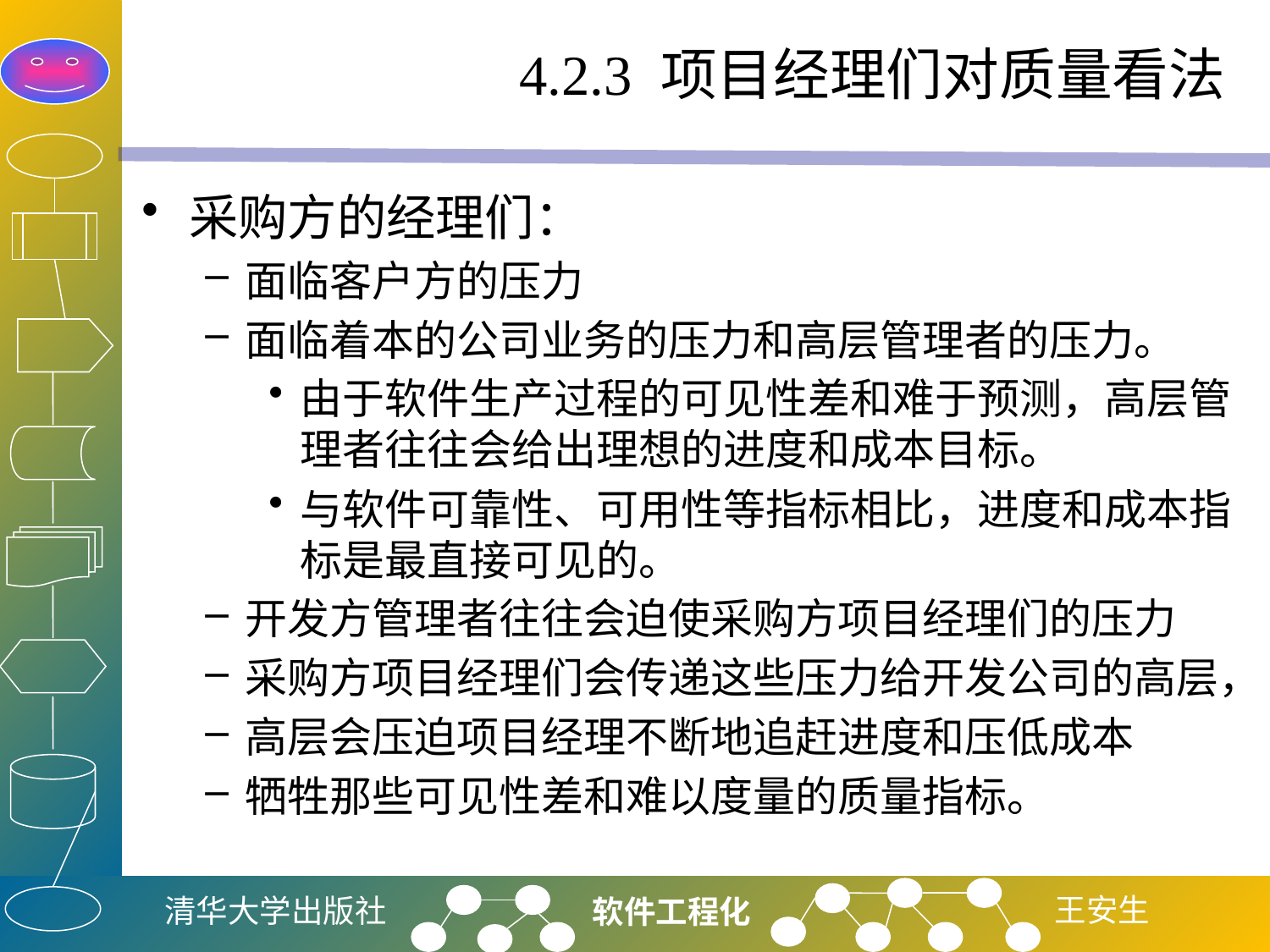

# 4.2.3 项目经理们对质量看法
采购方的经理们：
面临客户方的压力
面临着本的公司业务的压力和高层管理者的压力。
由于软件生产过程的可见性差和难于预测，高层管理者往往会给出理想的进度和成本目标。
与软件可靠性、可用性等指标相比，进度和成本指标是最直接可见的。
开发方管理者往往会迫使采购方项目经理们的压力
采购方项目经理们会传递这些压力给开发公司的高层，
高层会压迫项目经理不断地追赶进度和压低成本
牺牲那些可见性差和难以度量的质量指标。